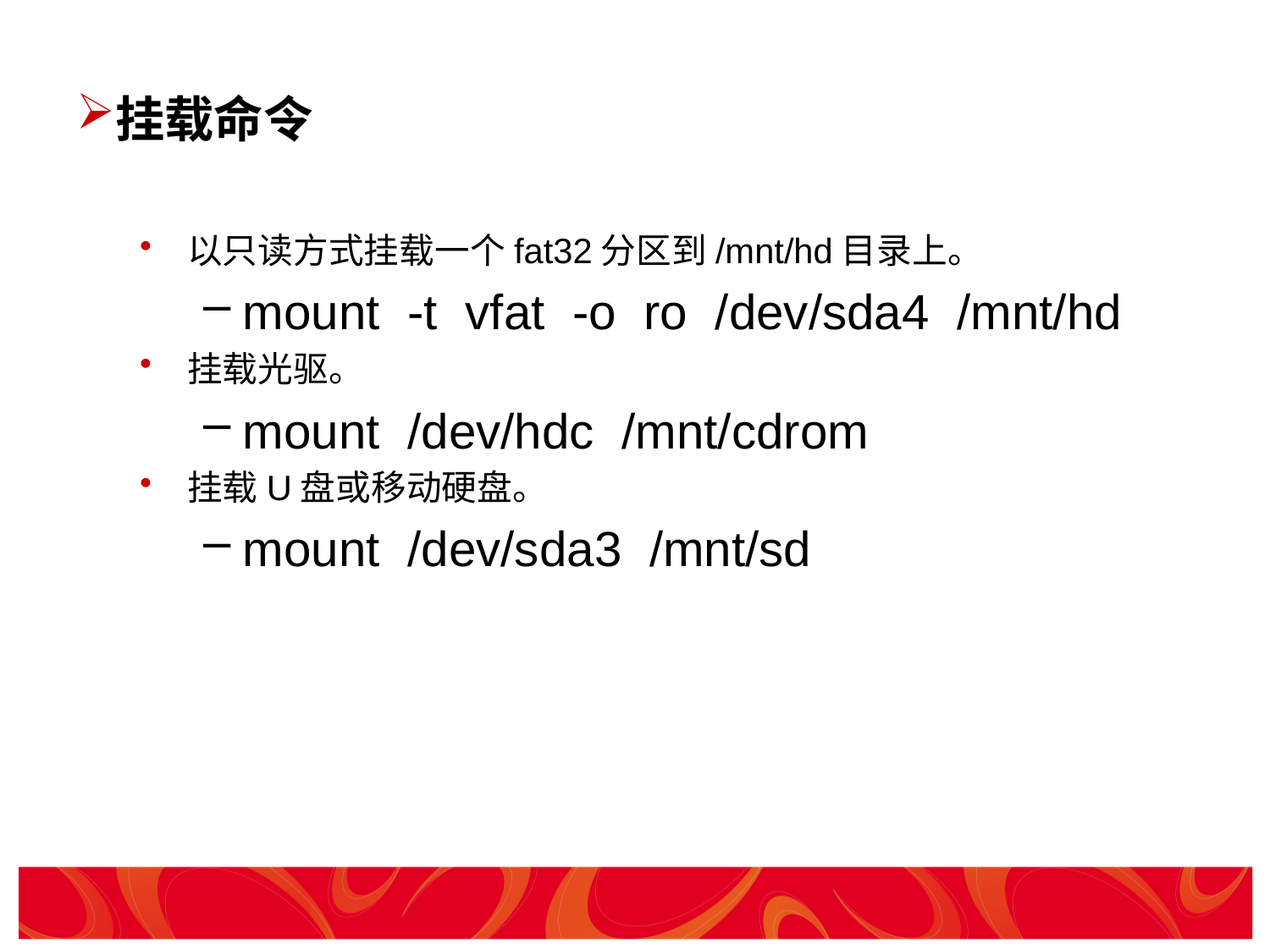

挂载命令
以只读方式挂载一个fat32分区到/mnt/hd目录上。
mount  -t  vfat  -o  ro  /dev/sda4  /mnt/hd
挂载光驱。
mount  /dev/hdc  /mnt/cdrom
挂载U盘或移动硬盘。
mount  /dev/sda3  /mnt/sd